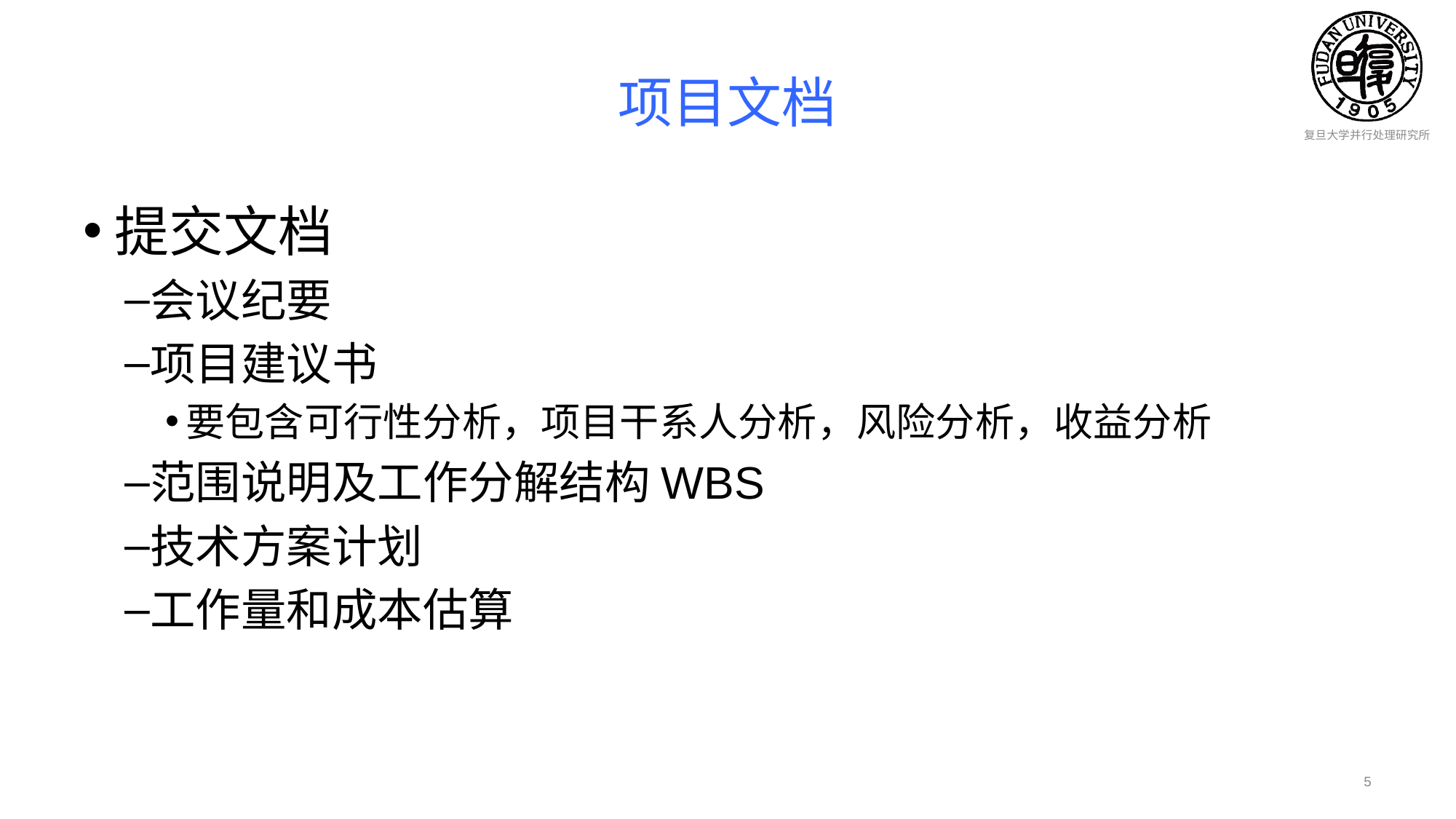

# 项目文档
复旦大学并行处理研究所
提交文档
会议纪要
项目建议书
要包含可行性分析，项目干系人分析，风险分析，收益分析
范围说明及工作分解结构WBS
技术方案计划
工作量和成本估算
5